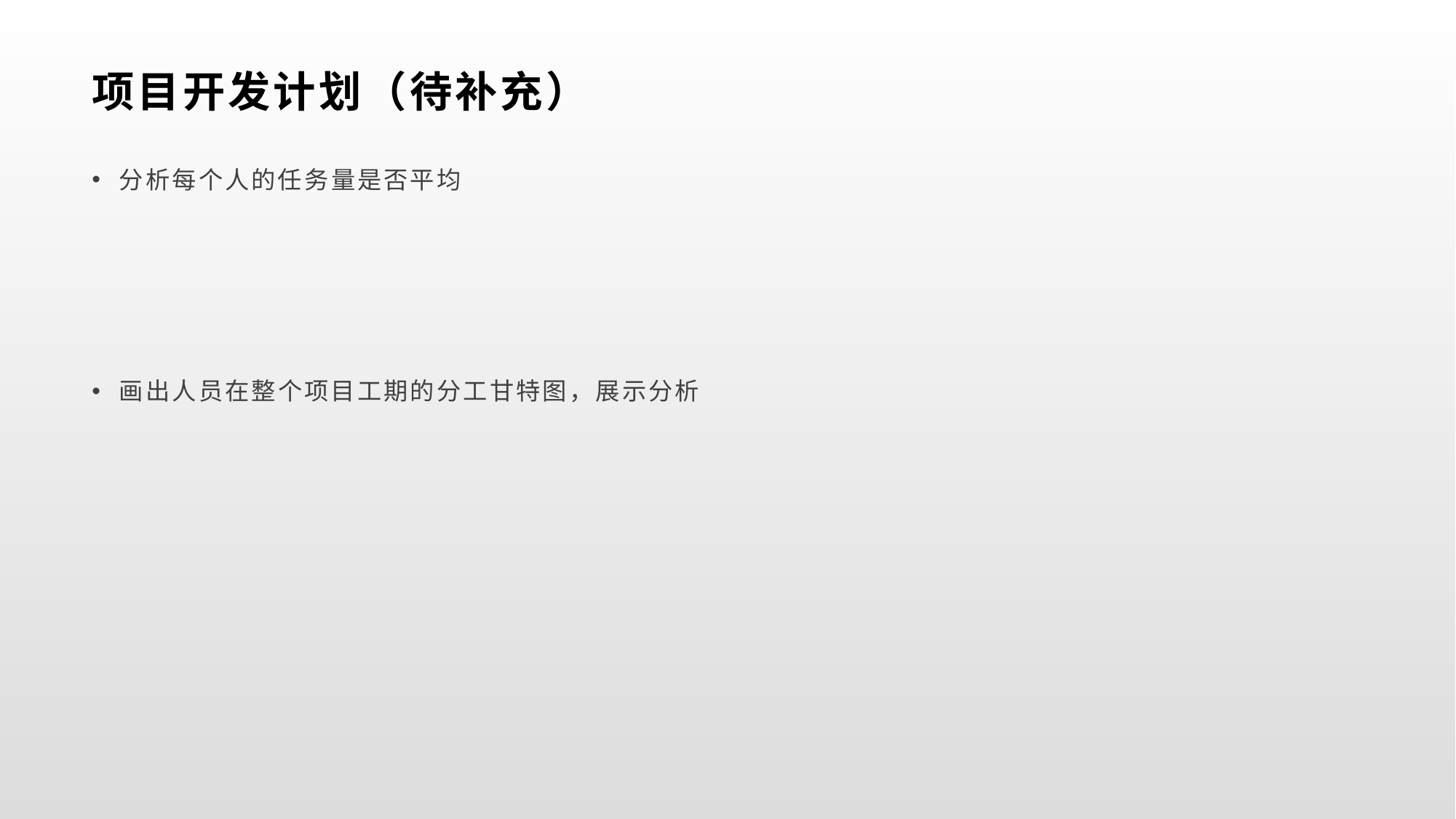

# 项目开发计划（待补充）
分析每个人的任务量是否平均

画出人员在整个项目工期的分工甘特图，展示分析